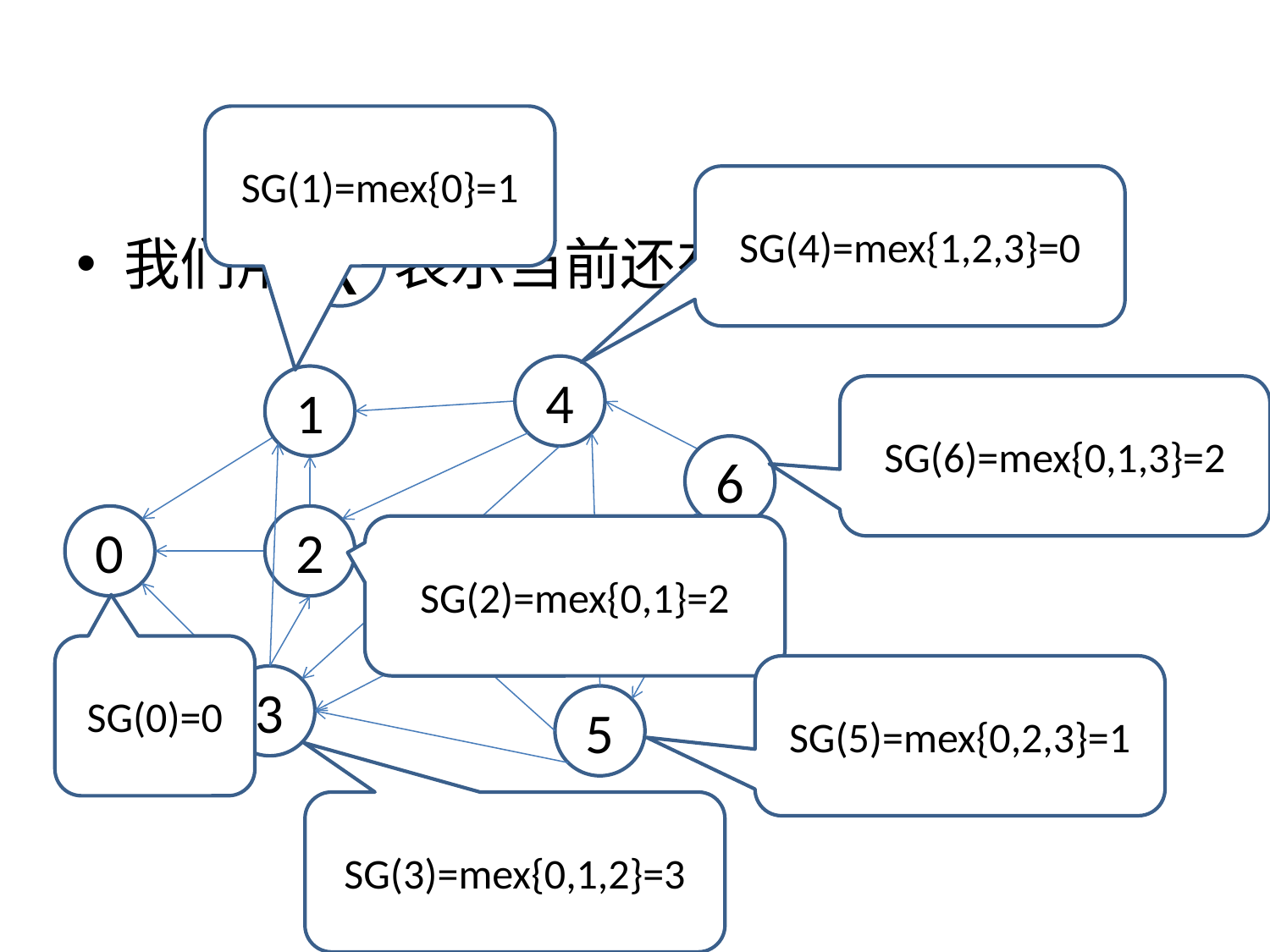

#
SG(1)=mex{0}=1
SG(4)=mex{1,2,3}=0
x
我们用        表示当前还有x枚石子的状态
4
1
6
0
2
3
5
SG(6)=mex{0,1,3}=2
SG(2)=mex{0,1}=2
SG(0)=0
SG(5)=mex{0,2,3}=1
SG(3)=mex{0,1,2}=3